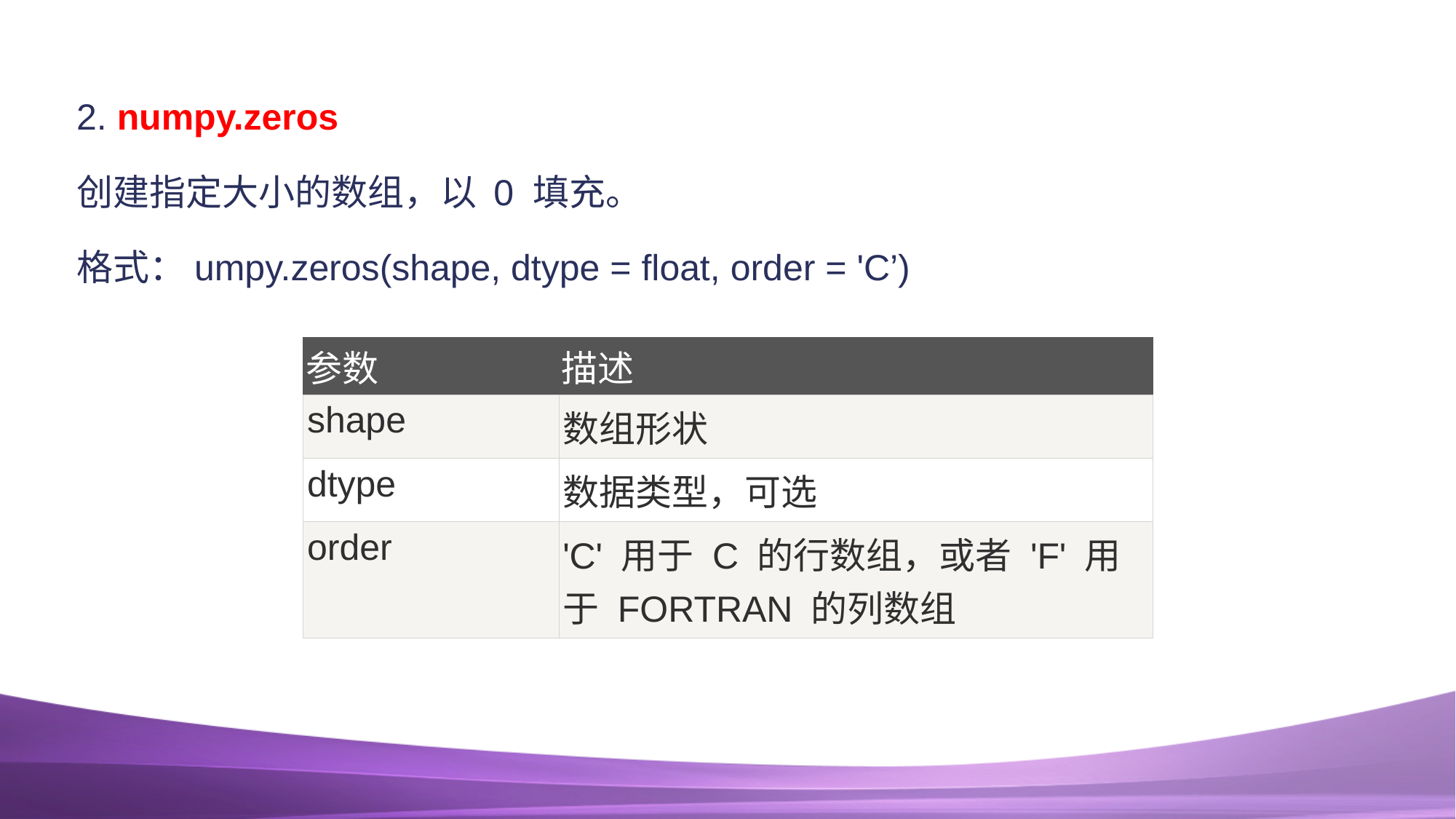

2. numpy.zeros
创建指定大小的数组，以 0 填充。
格式：umpy.zeros(shape, dtype = float, order = 'C’)

| 参数 | 描述 |
| --- | --- |
| shape | 数组形状 |
| dtype | 数据类型，可选 |
| order | 'C' 用于 C 的行数组，或者 'F' 用于 FORTRAN 的列数组 |